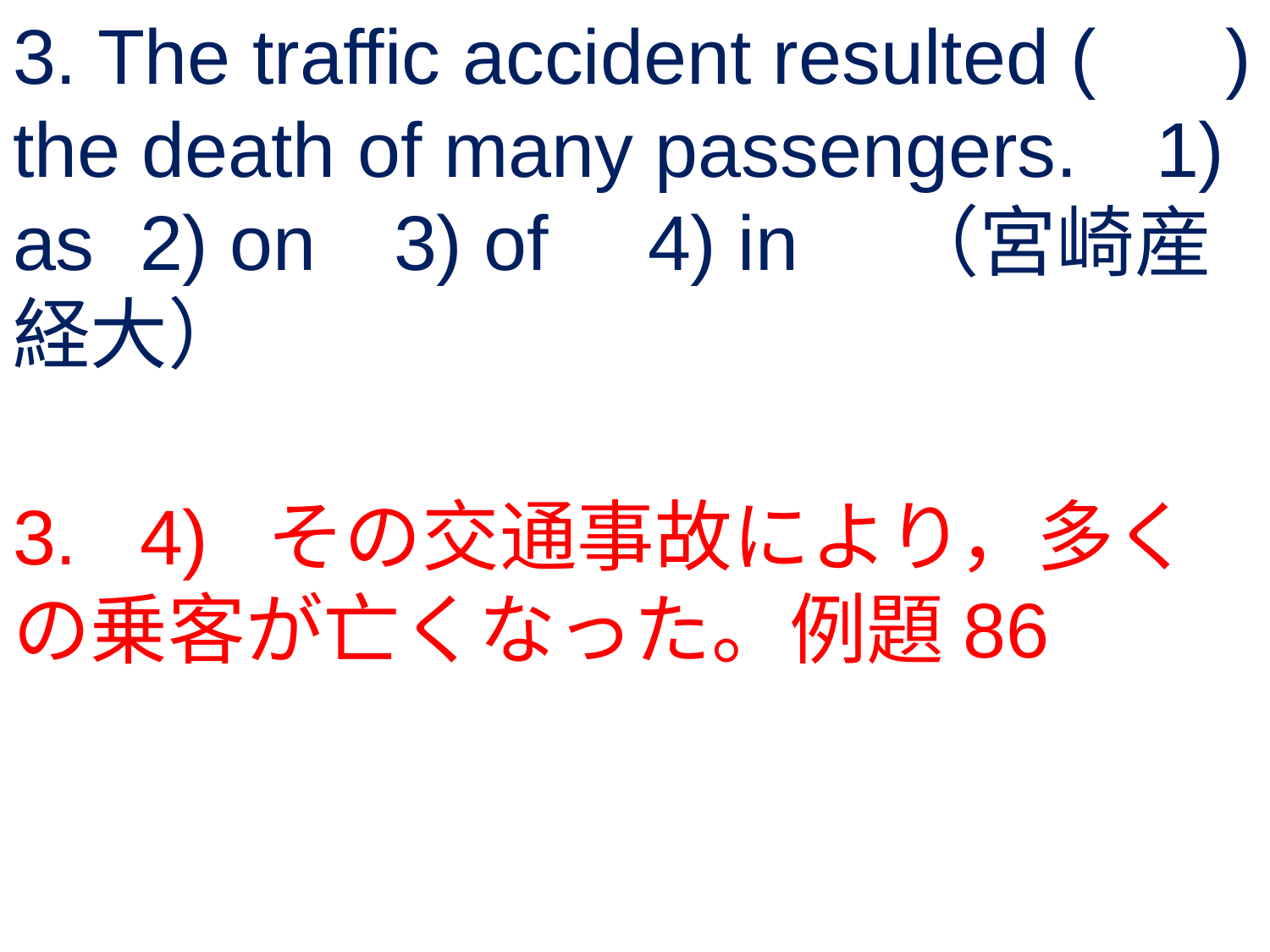

# 3. The traffic accident resulted (      ) the death of many passengers.	1) as	2) on	3) of	4) in	（宮崎産経大）
3.	4) 	その交通事故により，多くの乗客が亡くなった。例題86